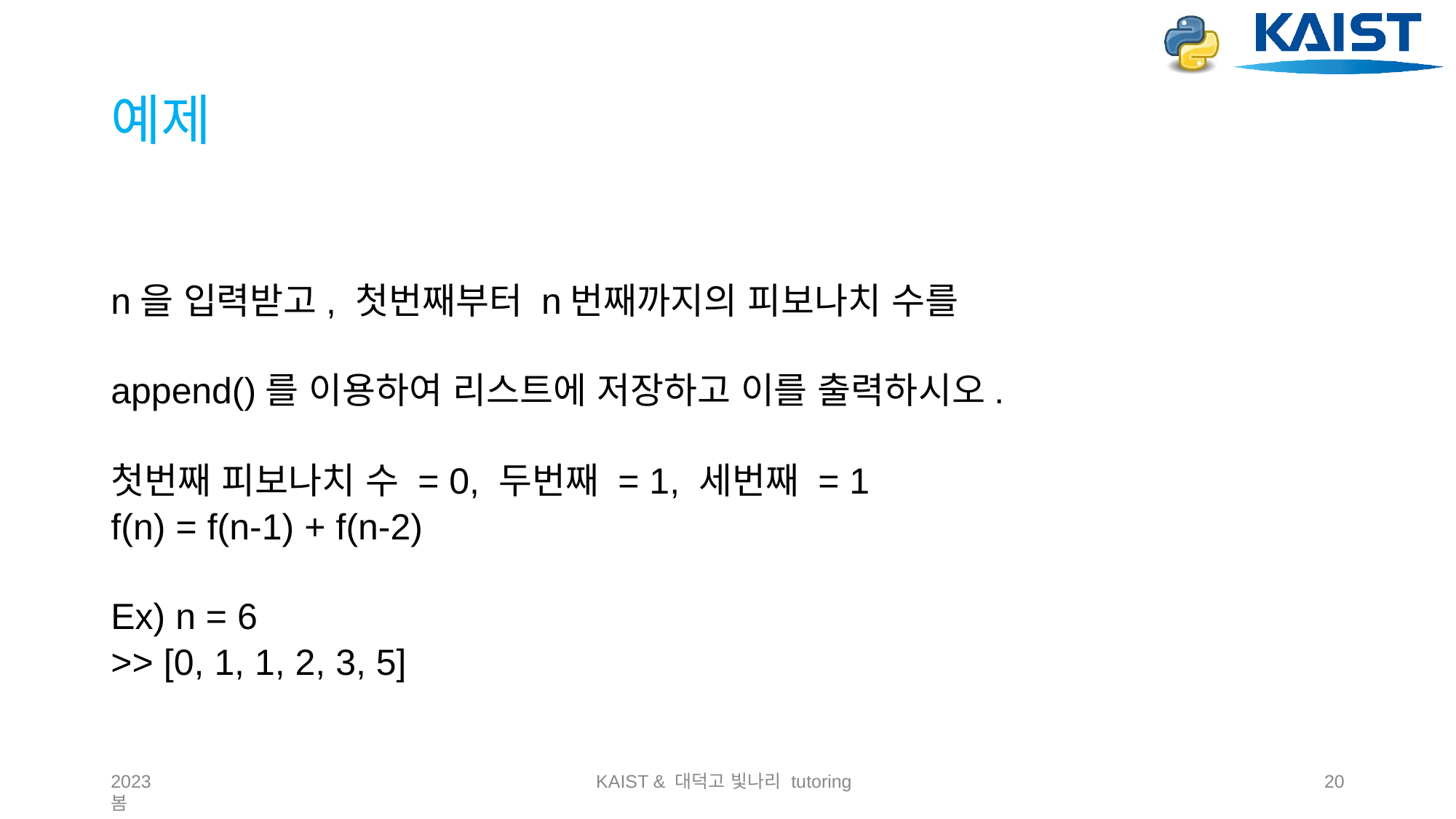

# 예제
n을 입력받고, 첫번째부터 n번째까지의 피보나치 수를

append()를 이용하여 리스트에 저장하고 이를 출력하시오.

첫번째 피보나치 수 = 0, 두번째 = 1, 세번째 = 1
f(n) = f(n-1) + f(n-2)

Ex) n = 6
>> [0, 1, 1, 2, 3, 5]
2023 봄
KAIST & 대덕고 빛나리 tutoring
20